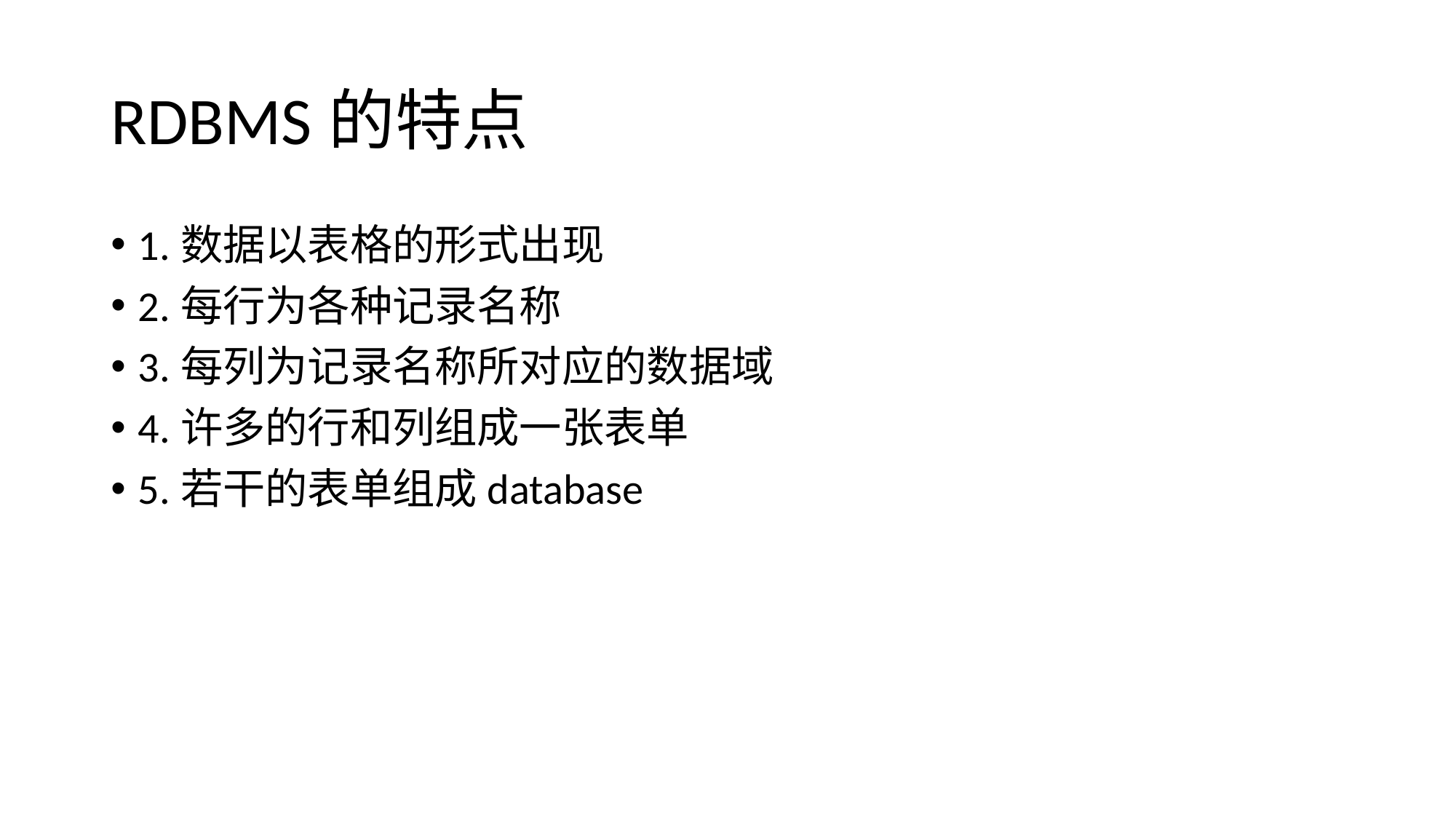

# RDBMS的特点
1.数据以表格的形式出现
2.每行为各种记录名称
3.每列为记录名称所对应的数据域
4.许多的行和列组成一张表单
5.若干的表单组成database